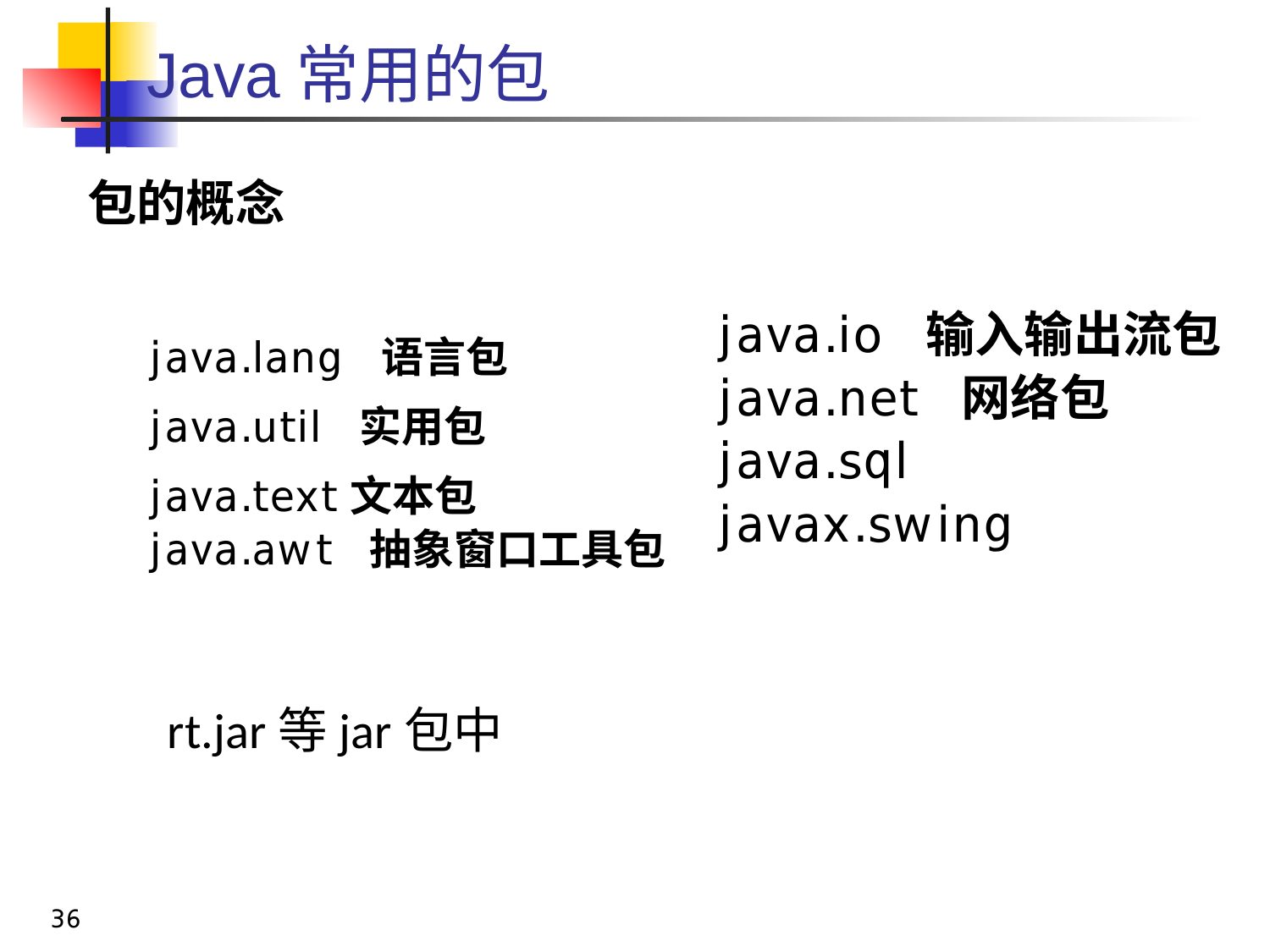

Java常用的包
包的概念

java.lang  语言包
java.util  实用包
java.text文本包
java.awt  抽象窗口工具包
java.io  输入输出流包
java.net  网络包
java.sql
javax.swing
rt.jar等jar包中
36